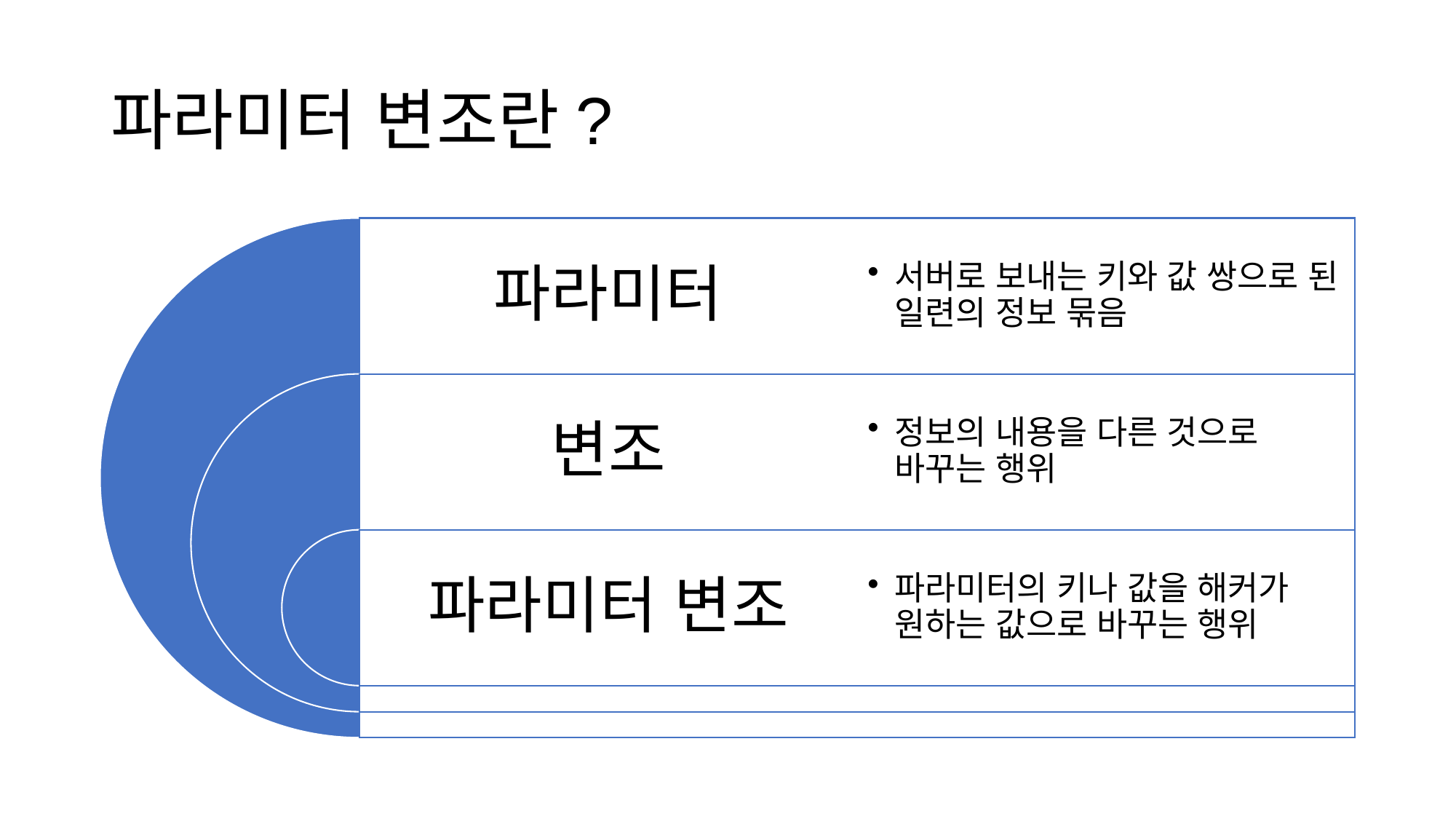

# 파라미터 변조란?
파라미터
변조
파라미터 변조
서버로 보내는 키와 값 쌍으로 된 일련의 정보 묶음
정보의 내용을 다른 것으로 바꾸는 행위
파라미터의 키나 값을 해커가 원하는 값으로 바꾸는 행위